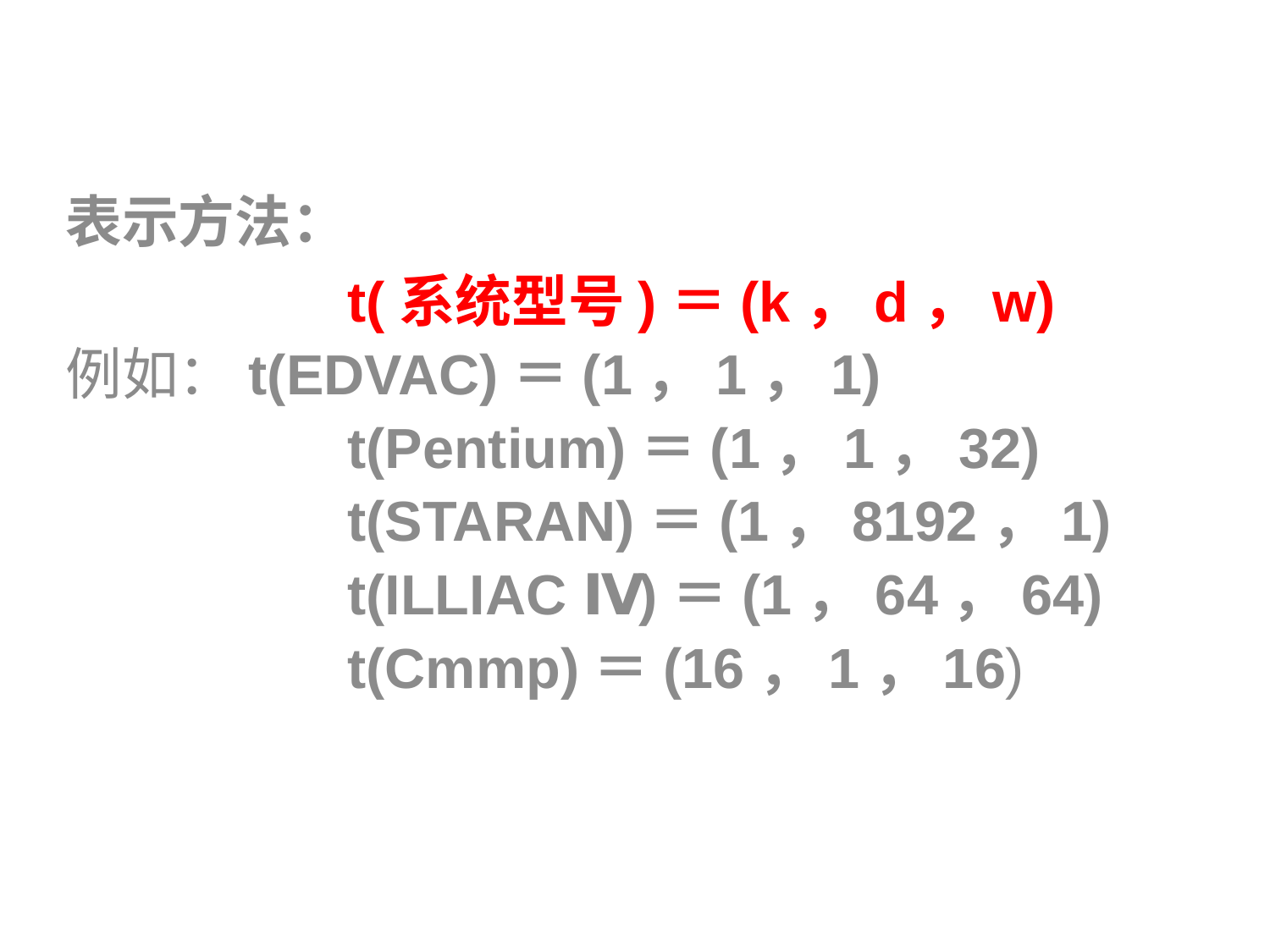

表示方法：
                  t(系统型号)＝(k，d，w)
例如：t(EDVAC)＝(1，1，1)
                  t(Pentium)＝(1，1，32)
                  t(STARAN)＝(1，8192，1)
                  t(ILLIAC Ⅳ)＝(1，64，64)
                  t(Cmmp)＝(16，1，16)